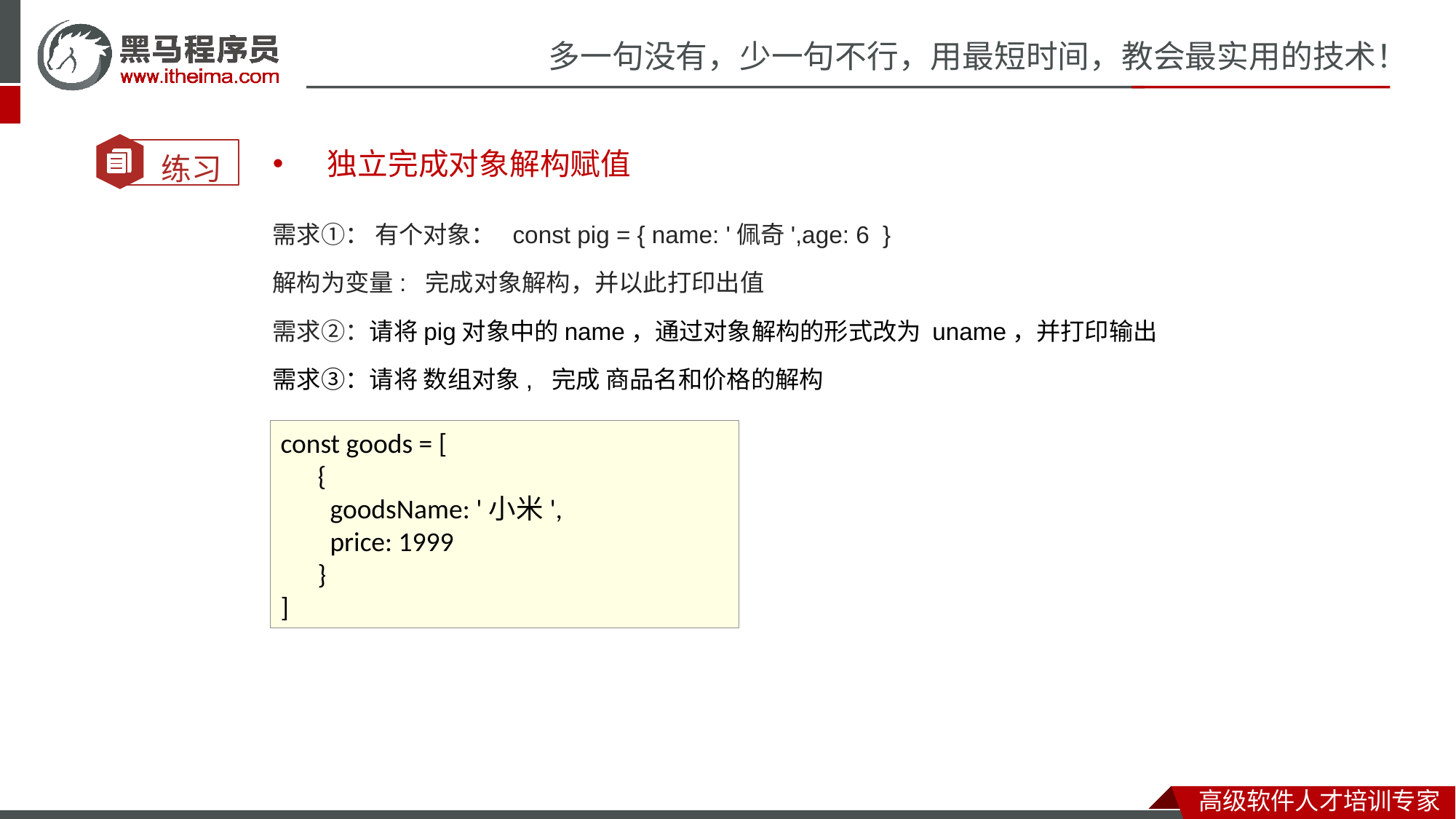

独立完成对象解构赋值
需求①： 有个对象：  const pig = { name: '佩奇',age: 6  }
解构为变量:  完成对象解构，并以此打印出值
需求②：请将pig对象中的name，通过对象解构的形式改为 uname，并打印输出
需求③：请将 数组对象,  完成 商品名和价格的解构

const goods = [
      {
        goodsName: '小米',
        price: 1999
      }
]